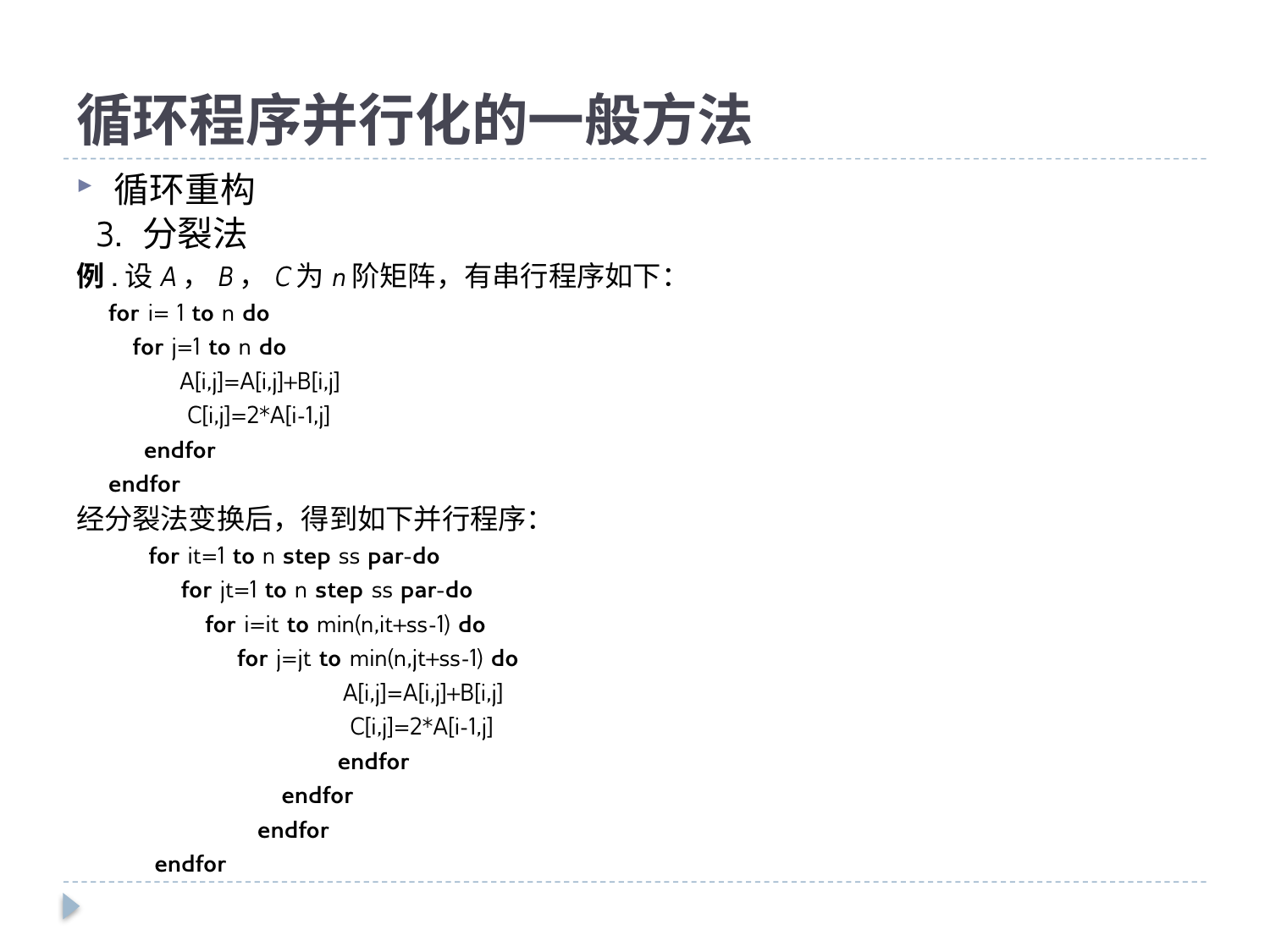

# 循环程序并行化的一般方法
循环重构
  3. 分裂法
例.设A，B，C为n阶矩阵，有串行程序如下：
    for i= 1 to n do
       for j=1 to n do
              A[i,j]=A[i,j]+B[i,j]
               C[i,j]=2*A[i-1,j]
	    endfor
    endfor
经分裂法变换后，得到如下并行程序：
         for it=1 to n step ss par-do
             for jt=1 to n step ss par-do
                for i=it to min(n,it+ss-1) do
                    for j=jt to min(n,jt+ss-1) do
                                    A[i,j]=A[i,j]+B[i,j]
                                     C[i,j]=2*A[i-1,j]
		             endfor
		     endfor
		  endfor
	     endfor